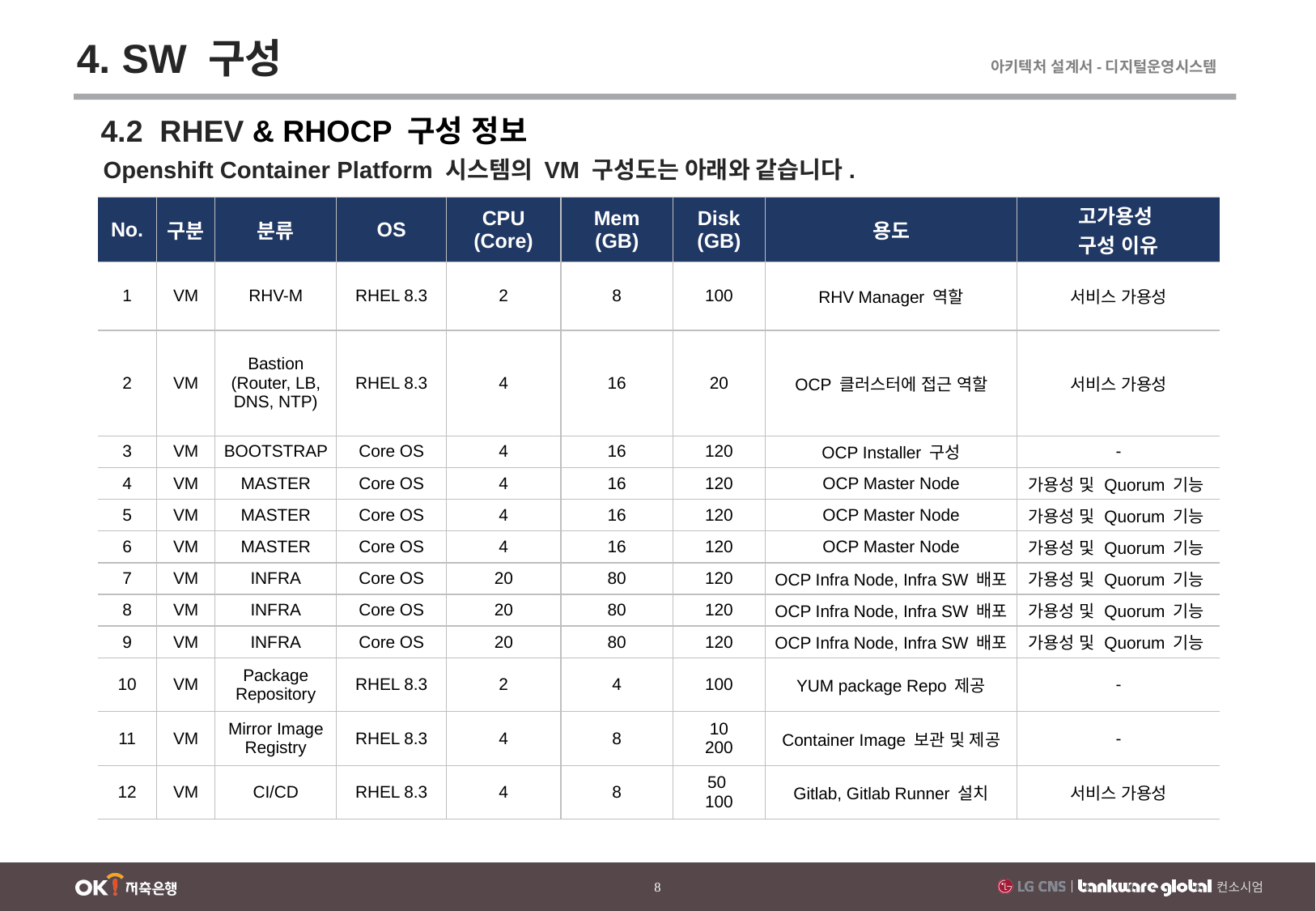

4. SW 구성
4.2  RHEV & RHOCP 구성 정보
Openshift Container Platform 시스템의 VM 구성도는 아래와 같습니다.
| No. | 구분 | 분류 | OS | CPU (Core) | Mem (GB) | Disk (GB) | 용도 | 고가용성 구성 이유 |
| --- | --- | --- | --- | --- | --- | --- | --- | --- |
| 1 | VM | RHV-M | RHEL 8.3 | 2 | 8 | 100 | RHV Manager 역할 | 서비스 가용성 |
| 2 | VM | Bastion (Router, LB, DNS, NTP) | RHEL 8.3 | 4 | 16 | 20 | OCP 클러스터에 접근 역할 | 서비스 가용성 |
| 3 | VM | BOOTSTRAP | Core OS | 4 | 16 | 120 | OCP Installer 구성 | - |
| 4 | VM | MASTER | Core OS | 4 | 16 | 120 | OCP Master Node | 가용성 및 Quorum 기능 |
| 5 | VM | MASTER | Core OS | 4 | 16 | 120 | OCP Master Node | 가용성 및 Quorum 기능 |
| 6 | VM | MASTER | Core OS | 4 | 16 | 120 | OCP Master Node | 가용성 및 Quorum 기능 |
| 7 | VM | INFRA | Core OS | 20 | 80 | 120 | OCP Infra Node, Infra SW 배포 | 가용성 및 Quorum 기능 |
| 8 | VM | INFRA | Core OS | 20 | 80 | 120 | OCP Infra Node, Infra SW 배포 | 가용성 및 Quorum 기능 |
| 9 | VM | INFRA | Core OS | 20 | 80 | 120 | OCP Infra Node, Infra SW 배포 | 가용성 및 Quorum 기능 |
| 10 | VM | Package Repository | RHEL 8.3 | 2 | 4 | 100 | YUM package Repo 제공 | - |
| 11 | VM | Mirror Image Registry | RHEL 8.3 | 4 | 8 | 10 200 | Container Image 보관 및 제공 | - |
| 12 | VM | CI/CD | RHEL 8.3 | 4 | 8 | 50 100 | Gitlab, Gitlab Runner 설치 | 서비스 가용성 |
8